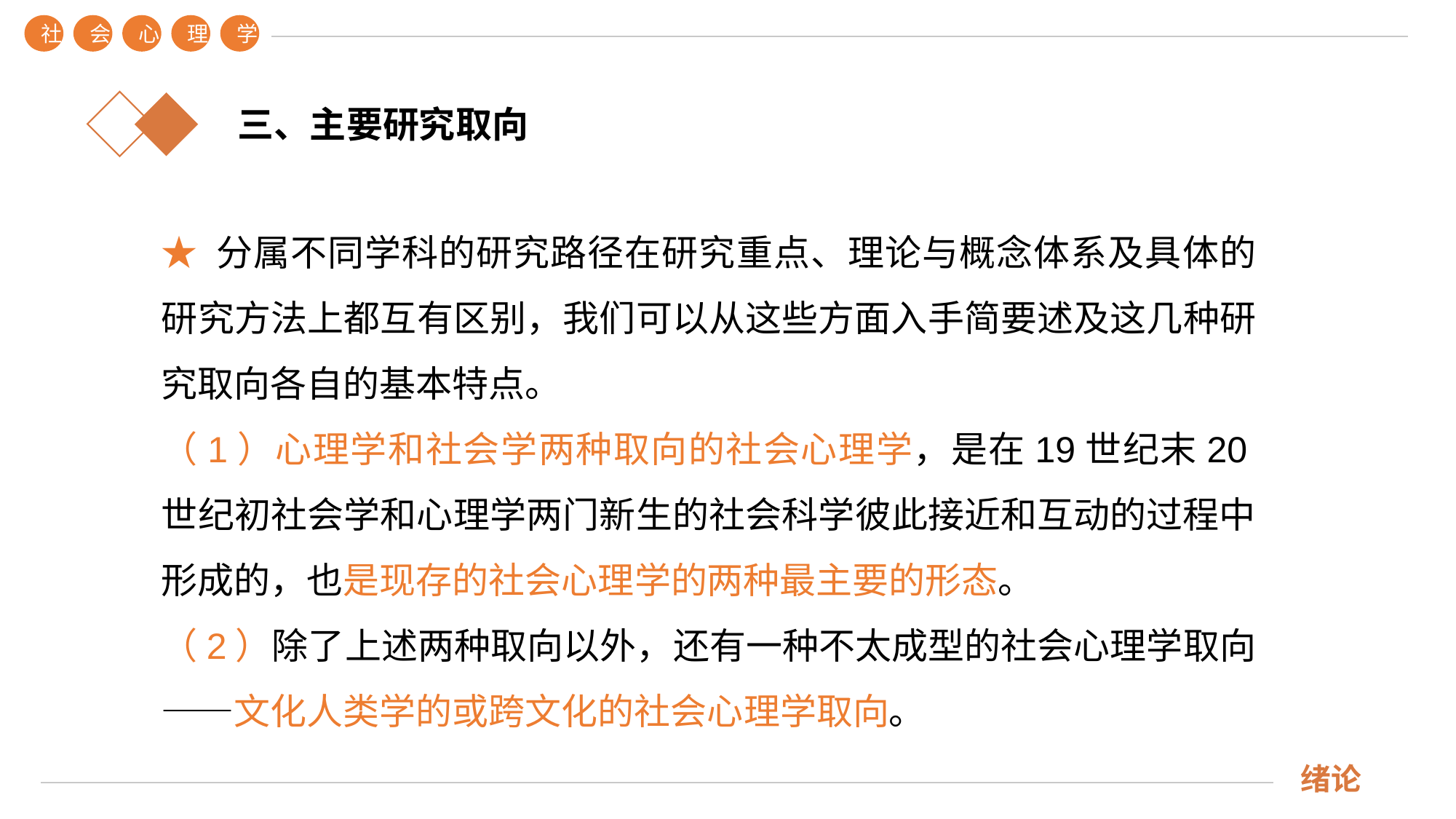

社
会
心
理
学
绪论

三、主要研究取向
★ 分属不同学科的研究路径在研究重点、理论与概念体系及具体的研究方法上都互有区别，我们可以从这些方面入手简要述及这几种研究取向各自的基本特点。
（1）心理学和社会学两种取向的社会心理学，是在19世纪末20世纪初社会学和心理学两门新生的社会科学彼此接近和互动的过程中形成的，也是现存的社会心理学的两种最主要的形态。
（2）除了上述两种取向以外，还有一种不太成型的社会心理学取向——文化人类学的或跨文化的社会心理学取向。